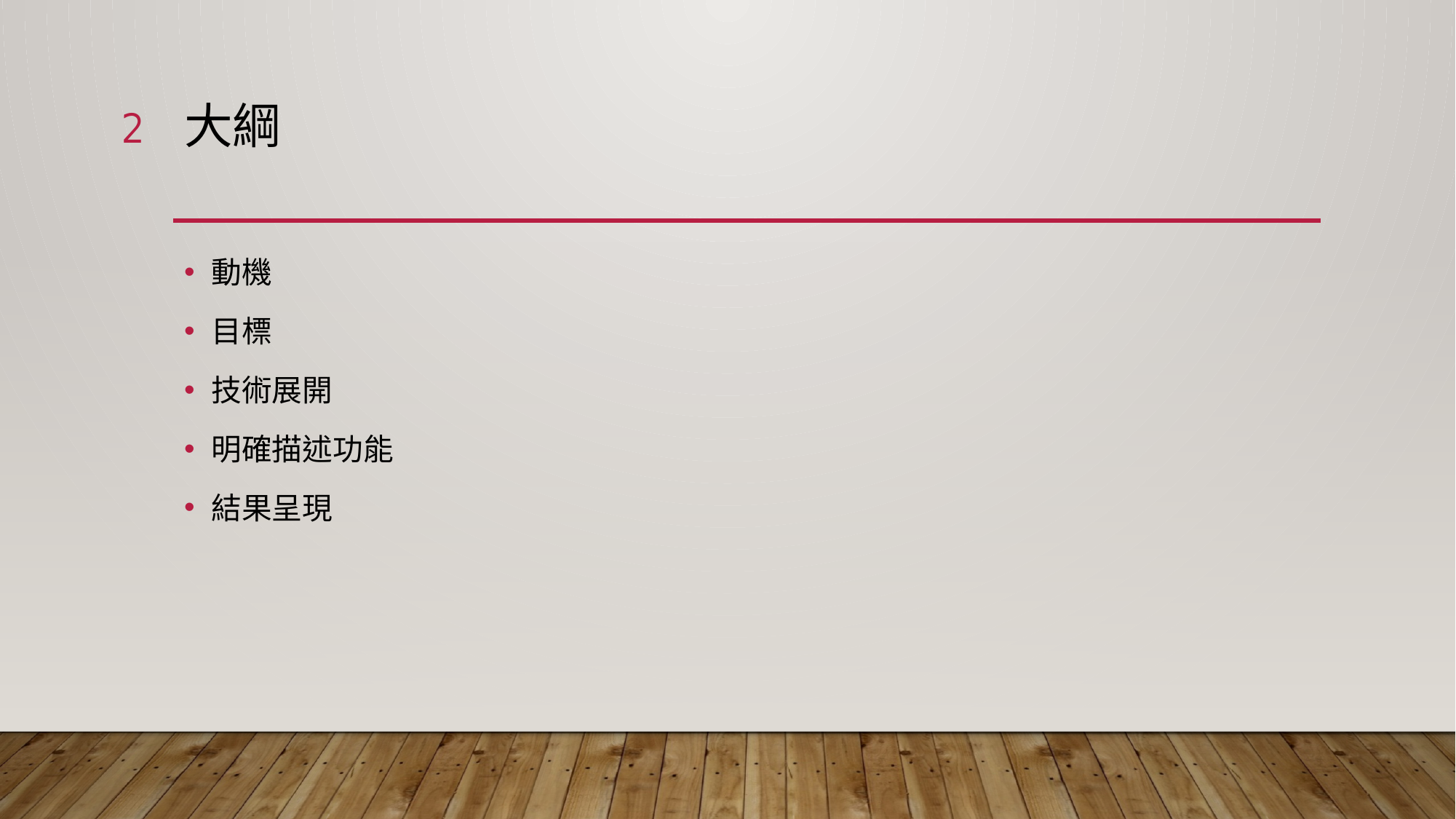

2
# 大綱
動機
目標
技術展開
明確描述功能
結果呈現